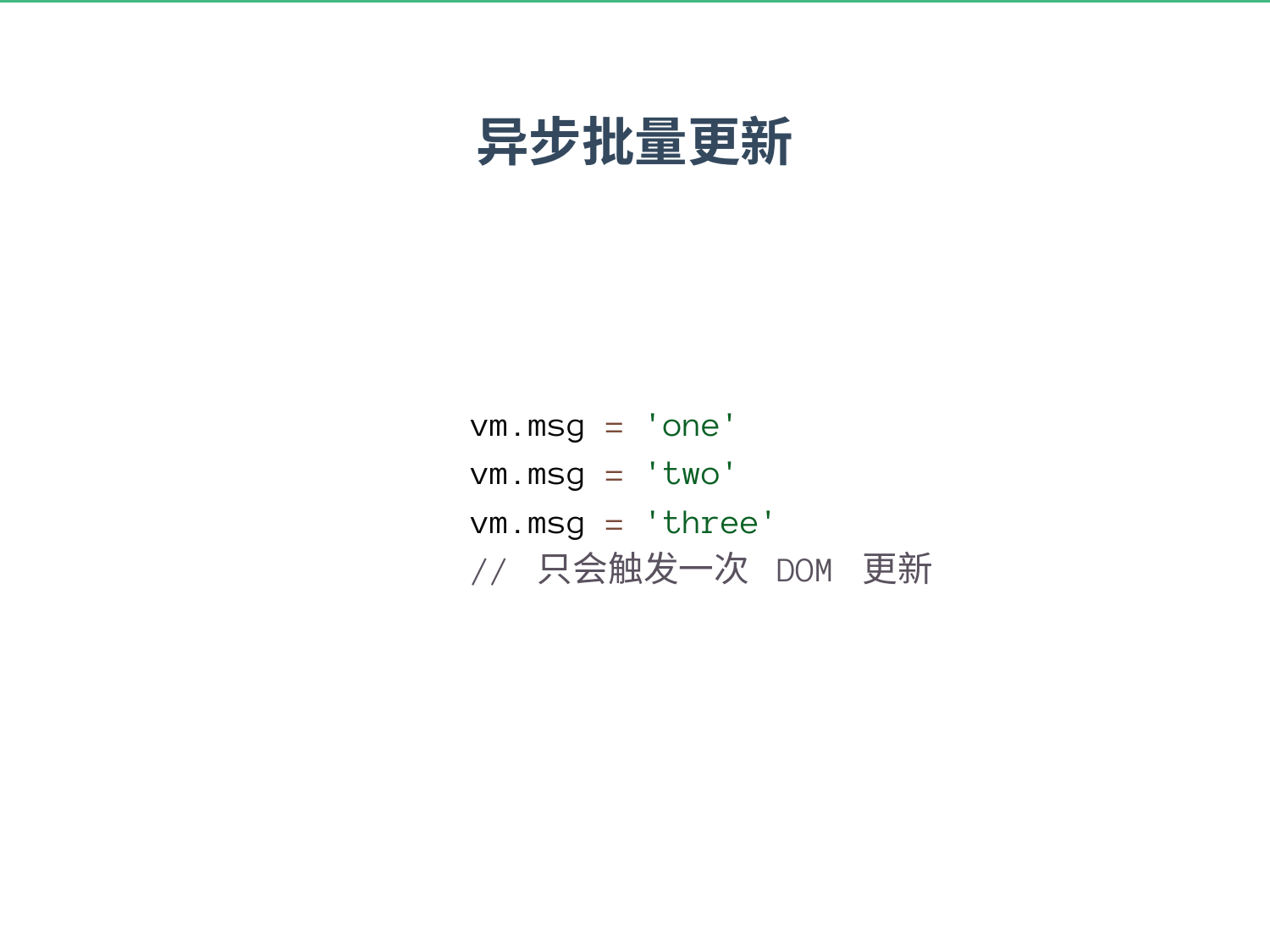

异步批量更新
vm.msg = 'one'
vm.msg = 'two'
vm.msg = 'three'
// 只会触发一次 DOM 更新